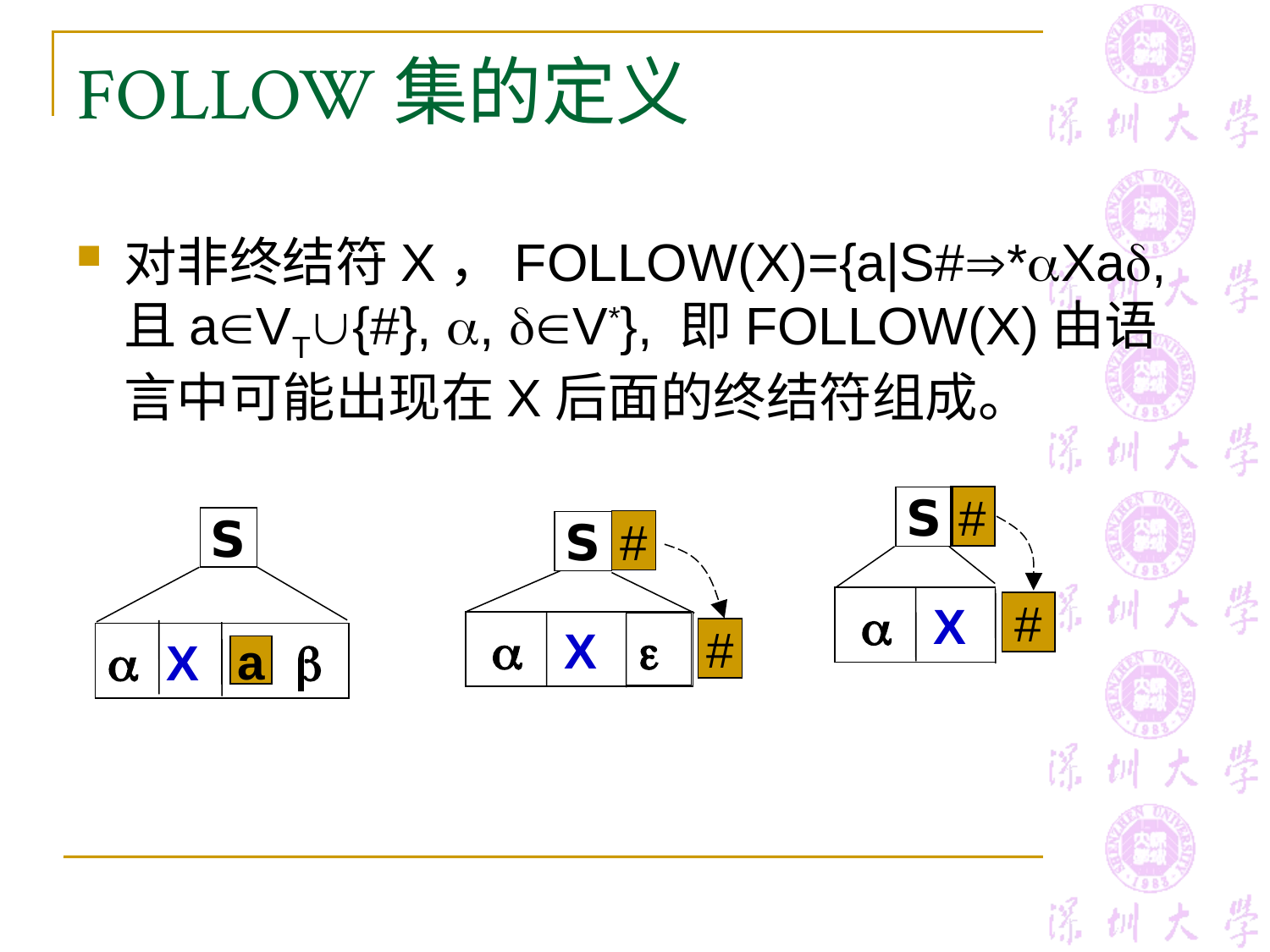

# FOLLOW集的定义
对非终结符X，FOLLOW(X)={a|S#⇒*αXaδ, 且a∈VT∪{#}, α, δ∈V*}, 即FOLLOW(X)由语言中可能出现在X后面的终结符组成。

#
S

 α   X

#
S

α  X       β
a
#
S

 α   X   ε

#